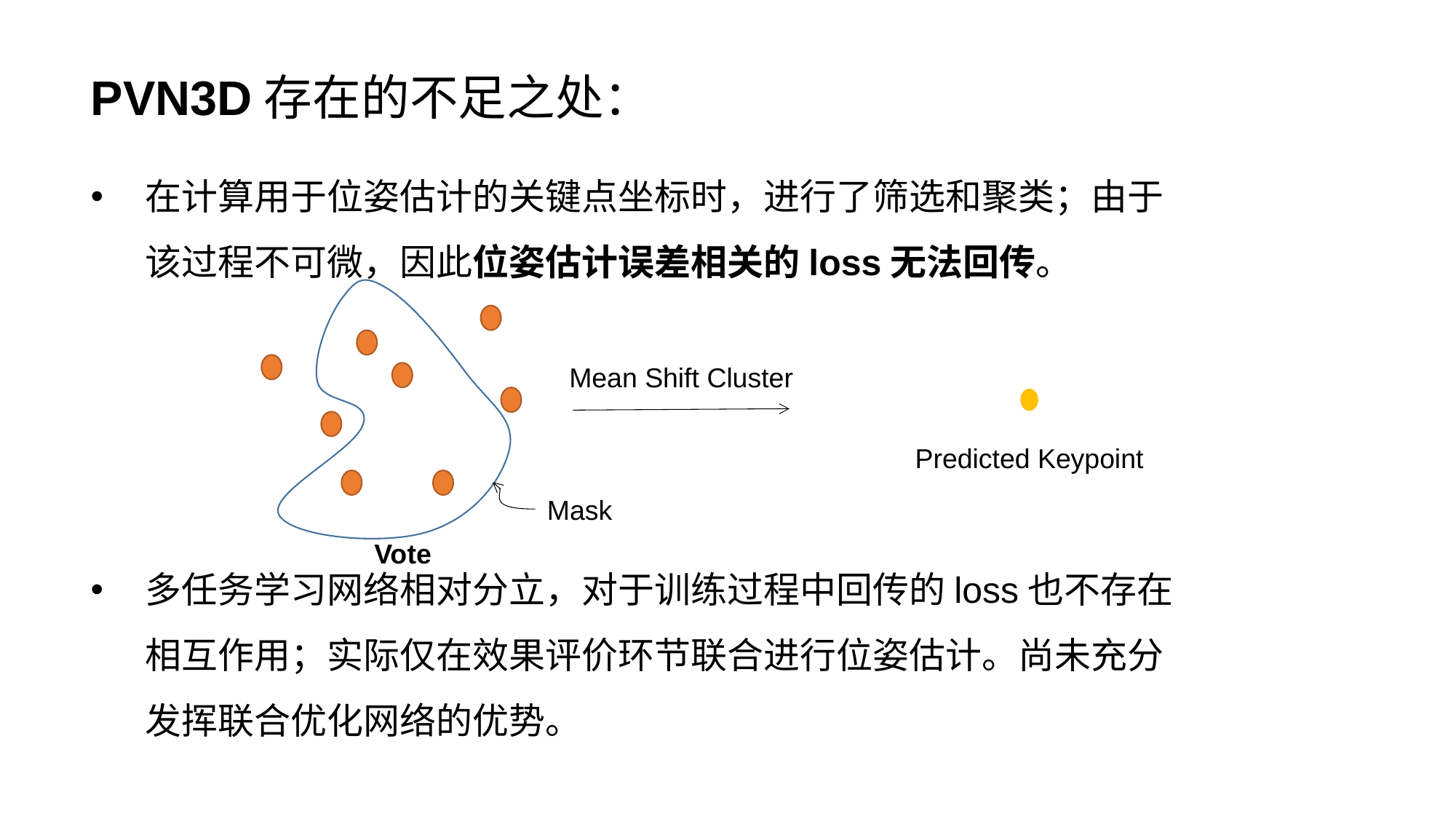

PVN3D存在的不足之处：
在计算用于位姿估计的关键点坐标时，进行了筛选和聚类；由于该过程不可微，因此位姿估计误差相关的loss无法回传。

多任务学习网络相对分立，对于训练过程中回传的loss也不存在相互作用；实际仅在效果评价环节联合进行位姿估计。尚未充分发挥联合优化网络的优势。

Mean Shift Cluster

Predicted Keypoint

Mask
Vote